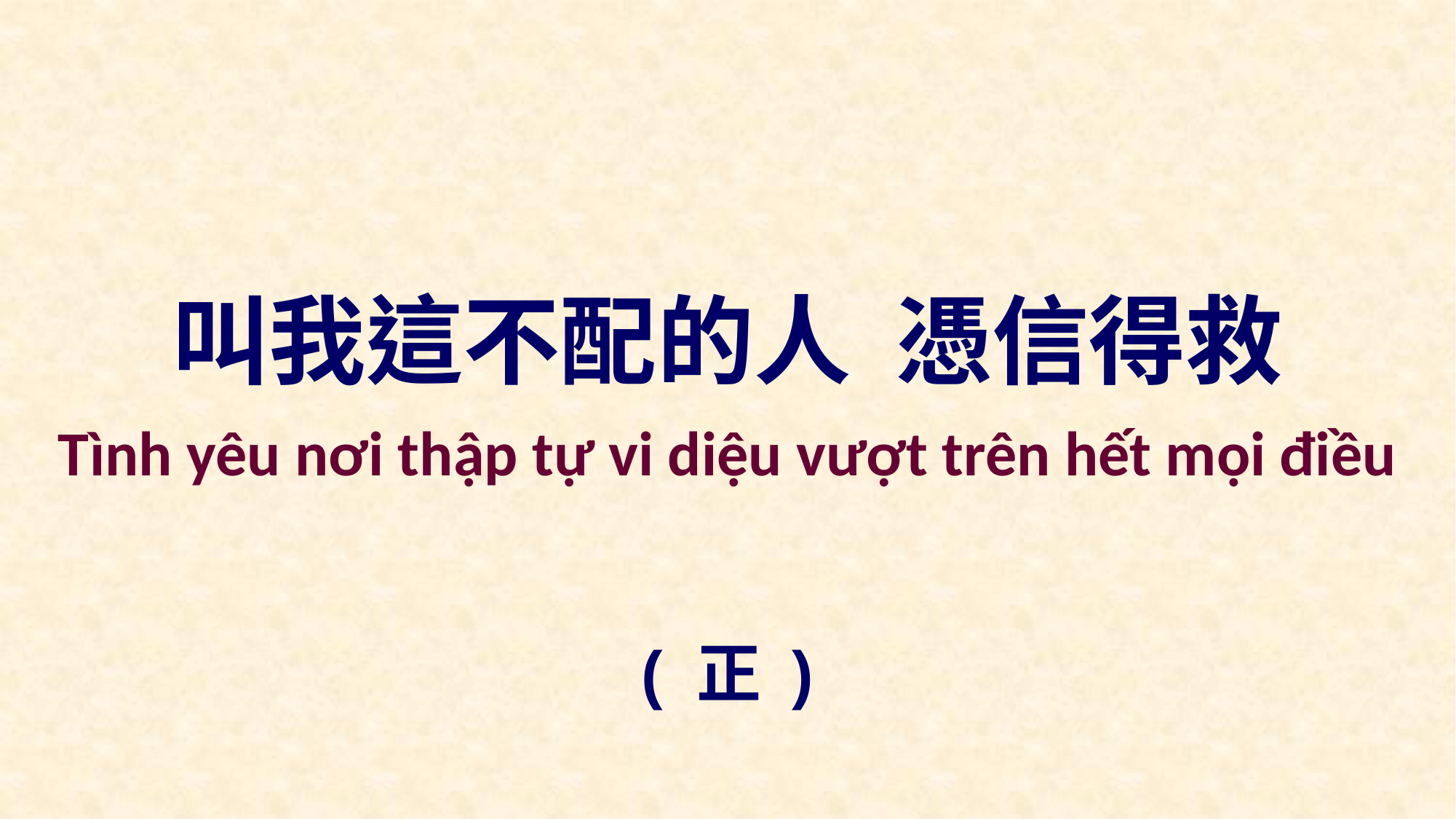

叫我這不配的人  憑信得救
Tình yêu nơi thập tự vi diệu vượt trên hết mọi điều
( 正 )